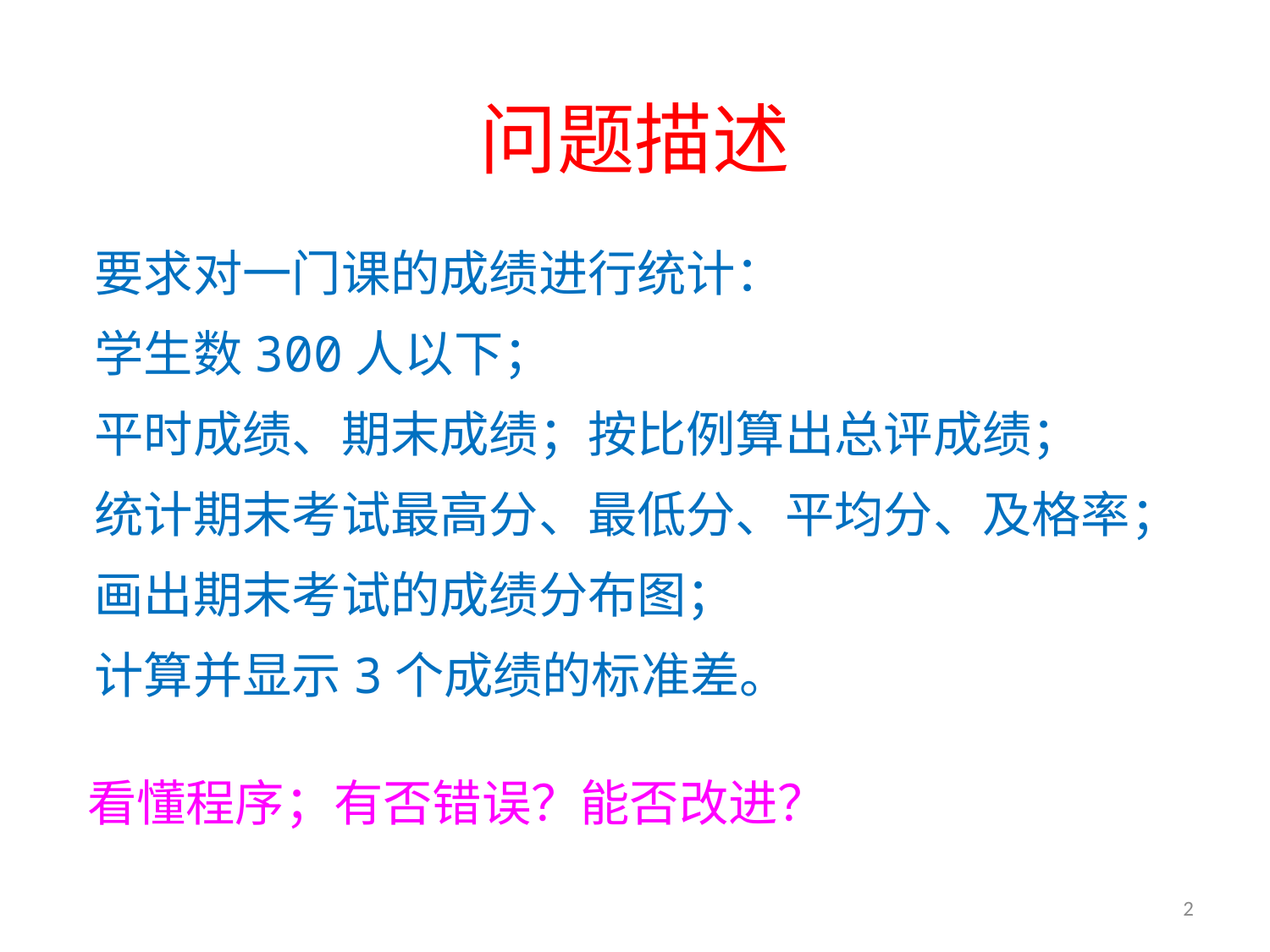

# 问题描述
要求对一门课的成绩进行统计：
学生数300人以下；
平时成绩、期末成绩；按比例算出总评成绩；
统计期末考试最高分、最低分、平均分、及格率；
画出期末考试的成绩分布图；
计算并显示3个成绩的标准差。
看懂程序；有否错误？能否改进？
2